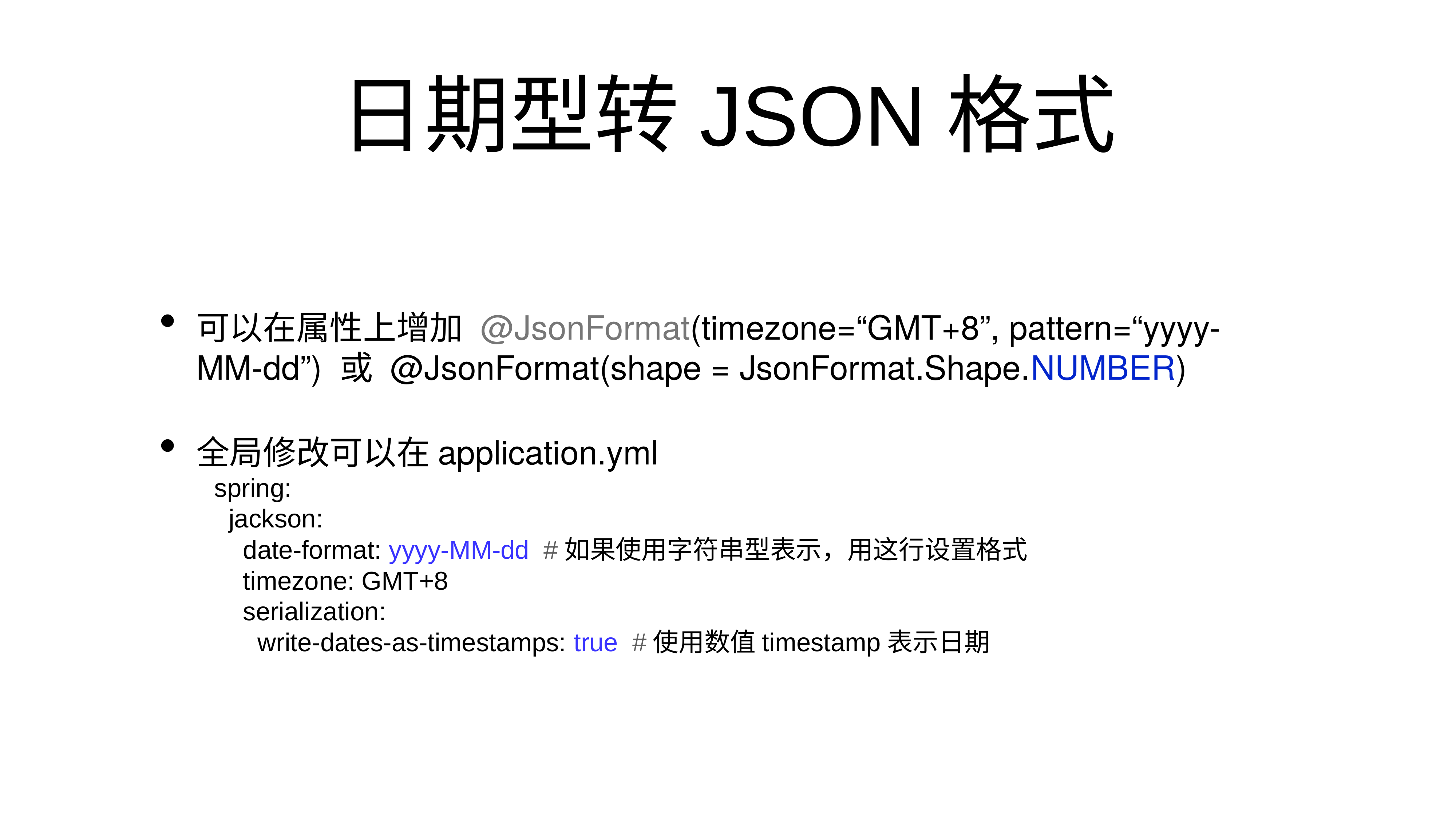

# 日期型转JSON格式
可以在属性上增加 @JsonFormat(timezone=“GMT+8”, pattern=“yyyy-MM-dd”) 或 @JsonFormat(shape = JsonFormat.Shape.NUMBER)
全局修改可以在application.yml
spring:
  jackson:
    date-format: yyyy-MM-dd  #如果使用字符串型表示，用这行设置格式
    timezone: GMT+8
    serialization:
      write-dates-as-timestamps: true  #使用数值timestamp表示日期